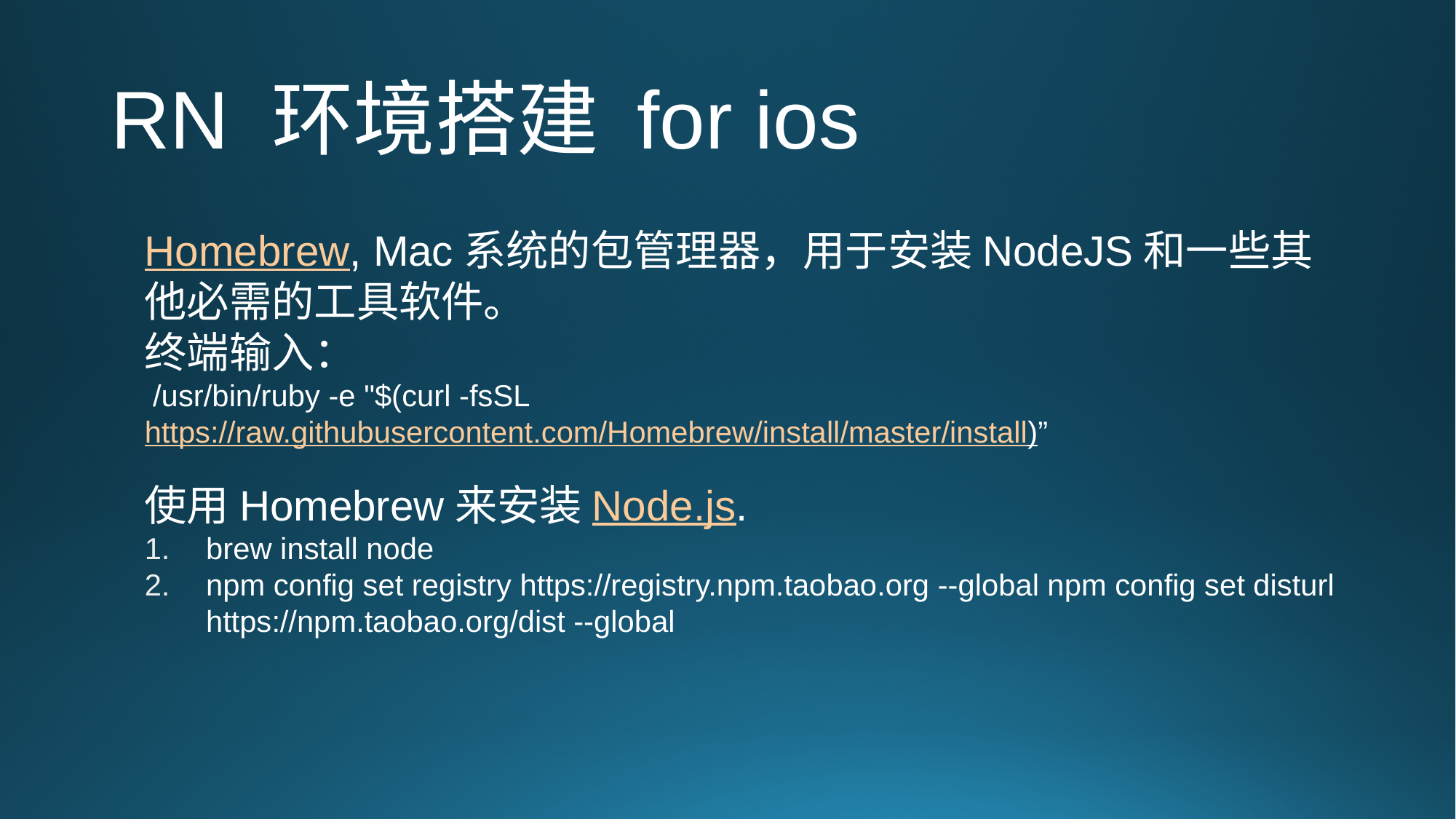

# RN 环境搭建 for ios
Homebrew, Mac系统的包管理器，用于安装NodeJS和一些其他必需的工具软件。
终端输入：
 /usr/bin/ruby -e "$(curl -fsSL https://raw.githubusercontent.com/Homebrew/install/master/install)”

使用Homebrew来安装Node.js.
brew install node
npm config set registry https://registry.npm.taobao.org --global npm config set disturl https://npm.taobao.org/dist --global